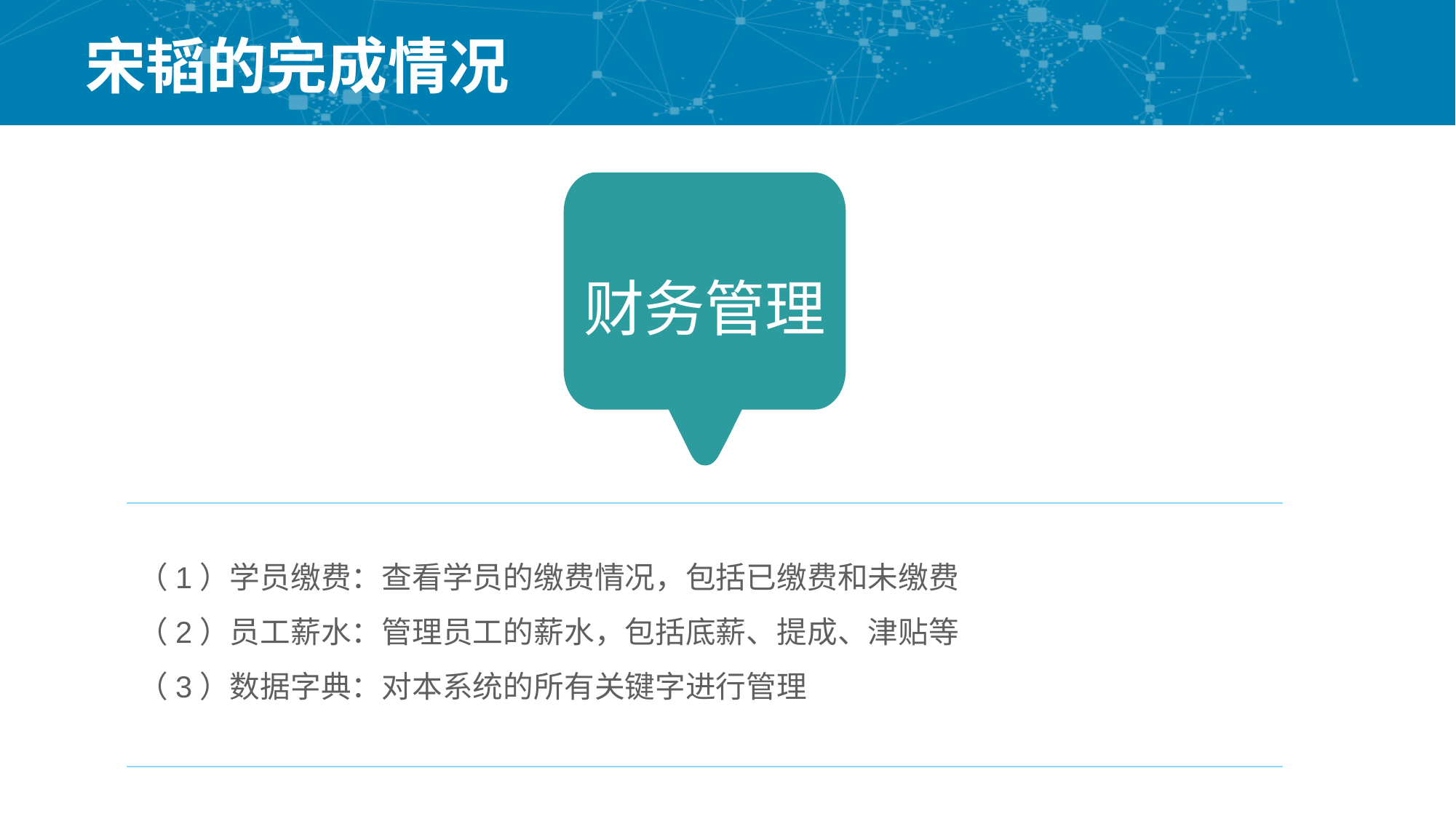

宋韬的完成情况
财务管理
（1）学员缴费：查看学员的缴费情况，包括已缴费和未缴费
（2）员工薪水：管理员工的薪水，包括底薪、提成、津贴等
（3）数据字典：对本系统的所有关键字进行管理